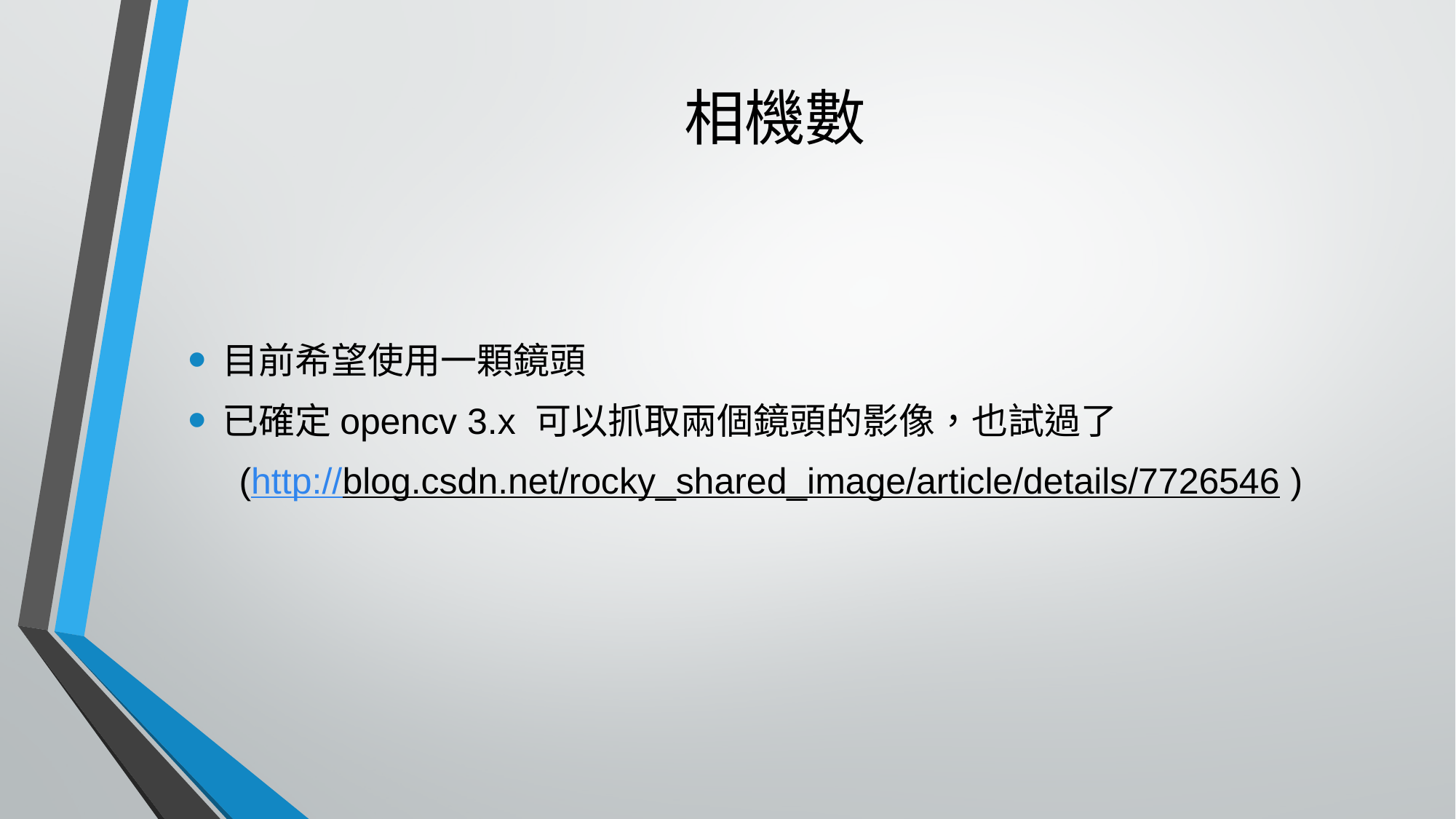

# 相機數
目前希望使用一顆鏡頭
已確定opencv 3.x 可以抓取兩個鏡頭的影像，也試過了
     (http://blog.csdn.net/rocky_shared_image/article/details/7726546 )